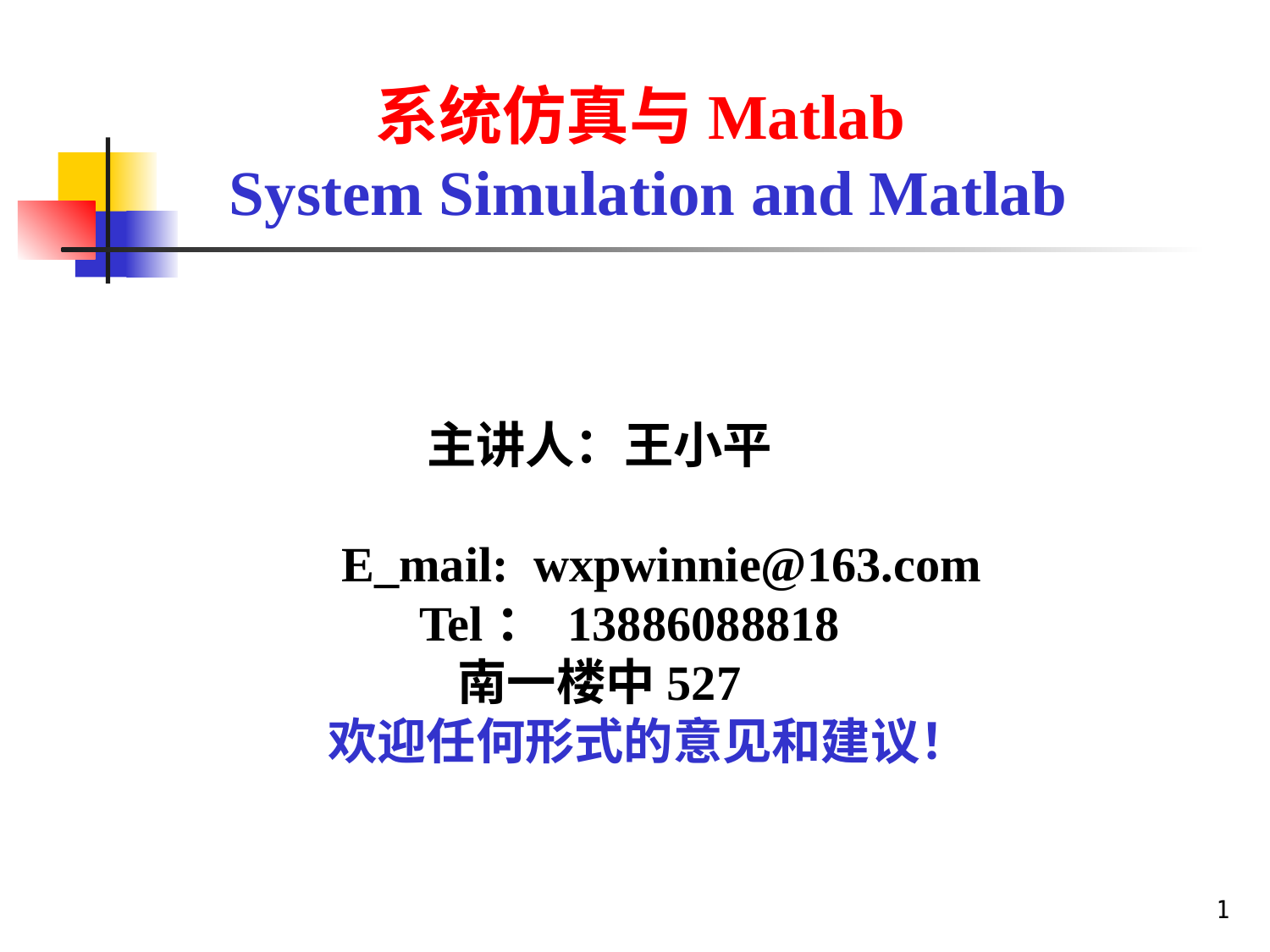

# 主讲人：王小平 E_mail:  wxpwinnie@163.com Tel： 13886088818 南一楼中527 欢迎任何形式的意见和建议！
系统仿真与Matlab
 System Simulation and Matlab
1